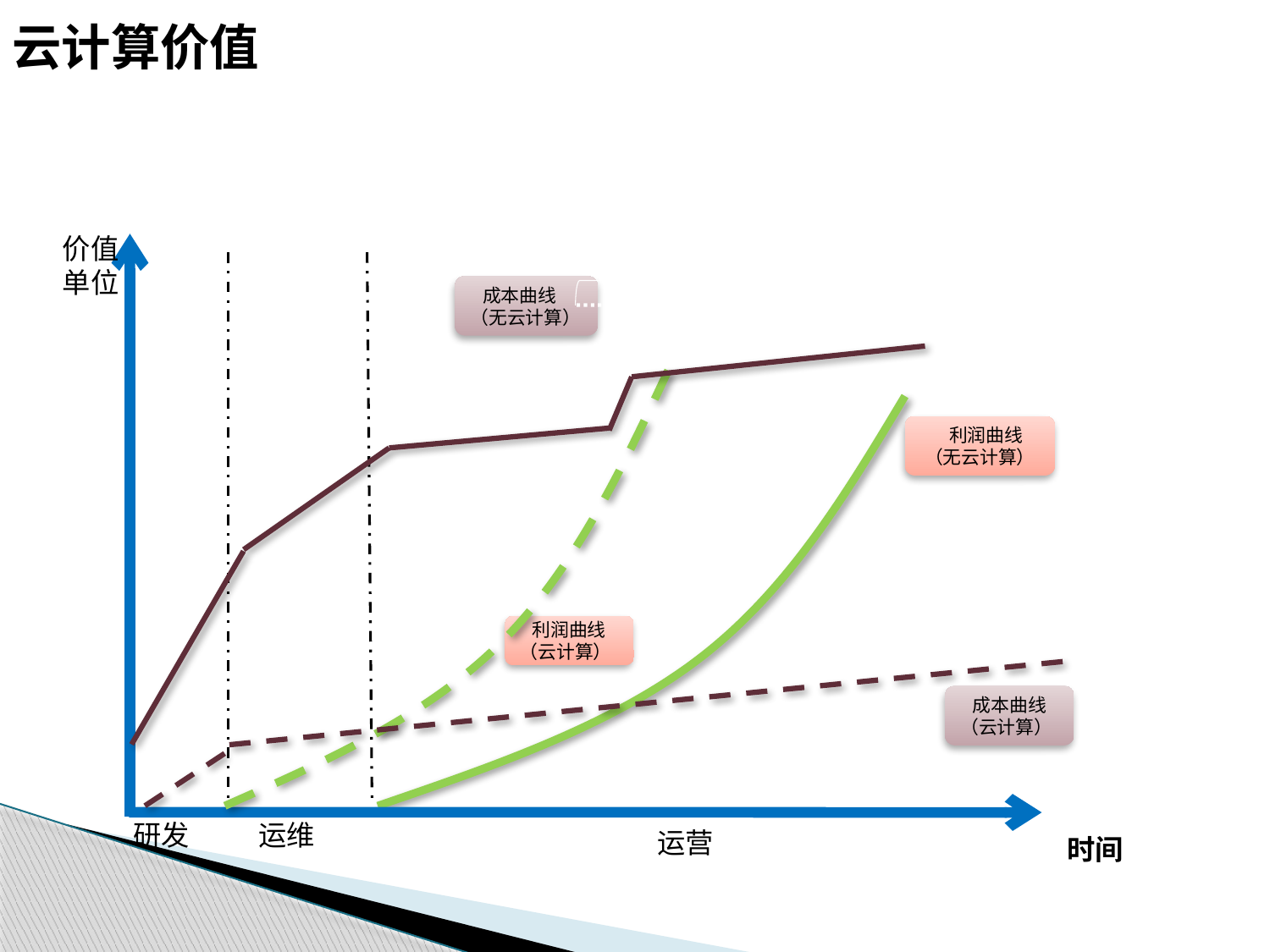

云计算价值
价值
单位

  成本曲线（无云计算）

  利润曲线（云计算）

  利润曲线（无云计算）
  成本曲线（云计算）
研发
运维
运营
时间